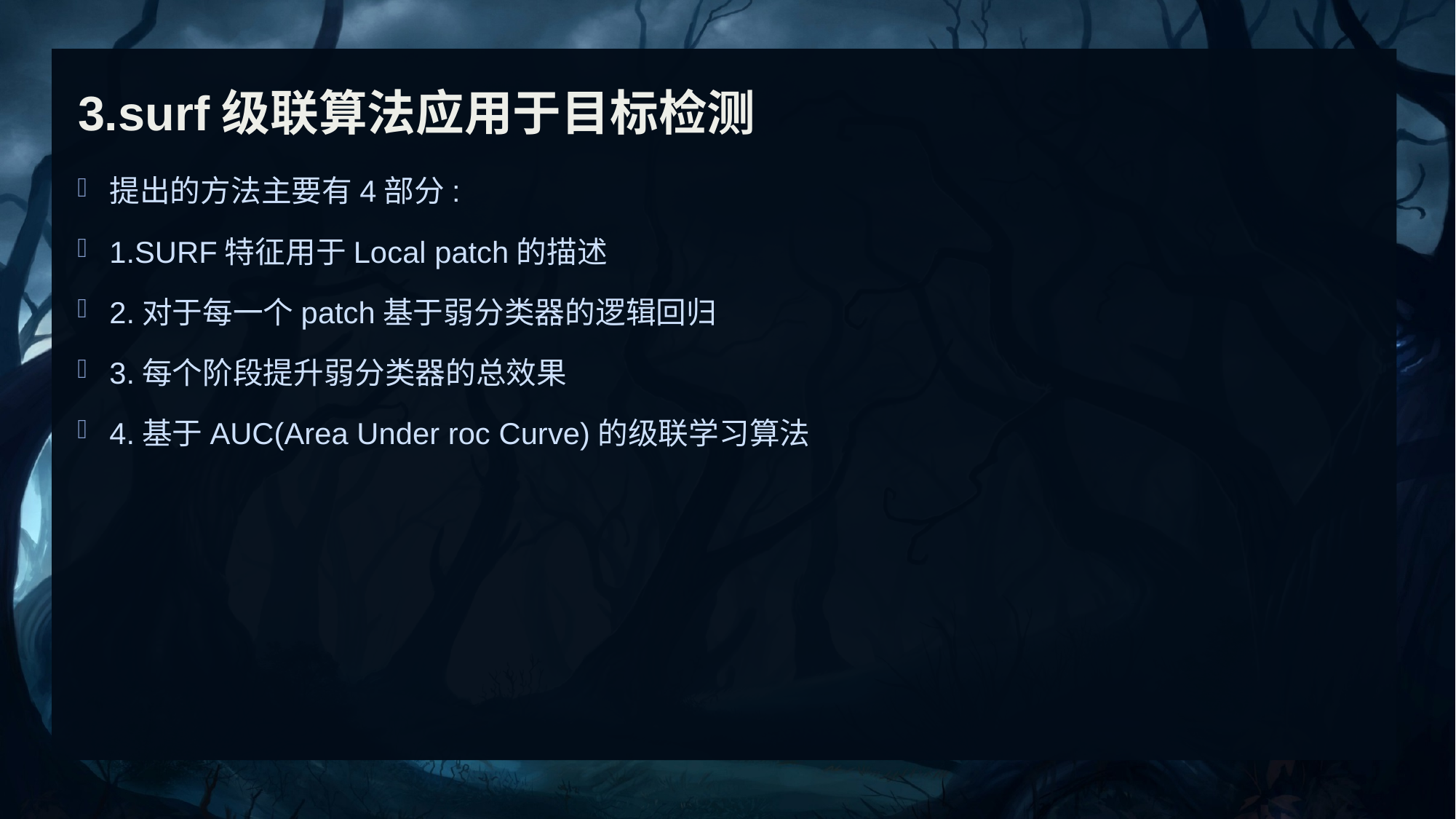

# 3.surf级联算法应用于目标检测
提出的方法主要有4部分:
1.SURF特征用于Local patch的描述
2.对于每一个patch基于弱分类器的逻辑回归
3.每个阶段提升弱分类器的总效果
4.基于AUC(Area Under roc Curve)的级联学习算法